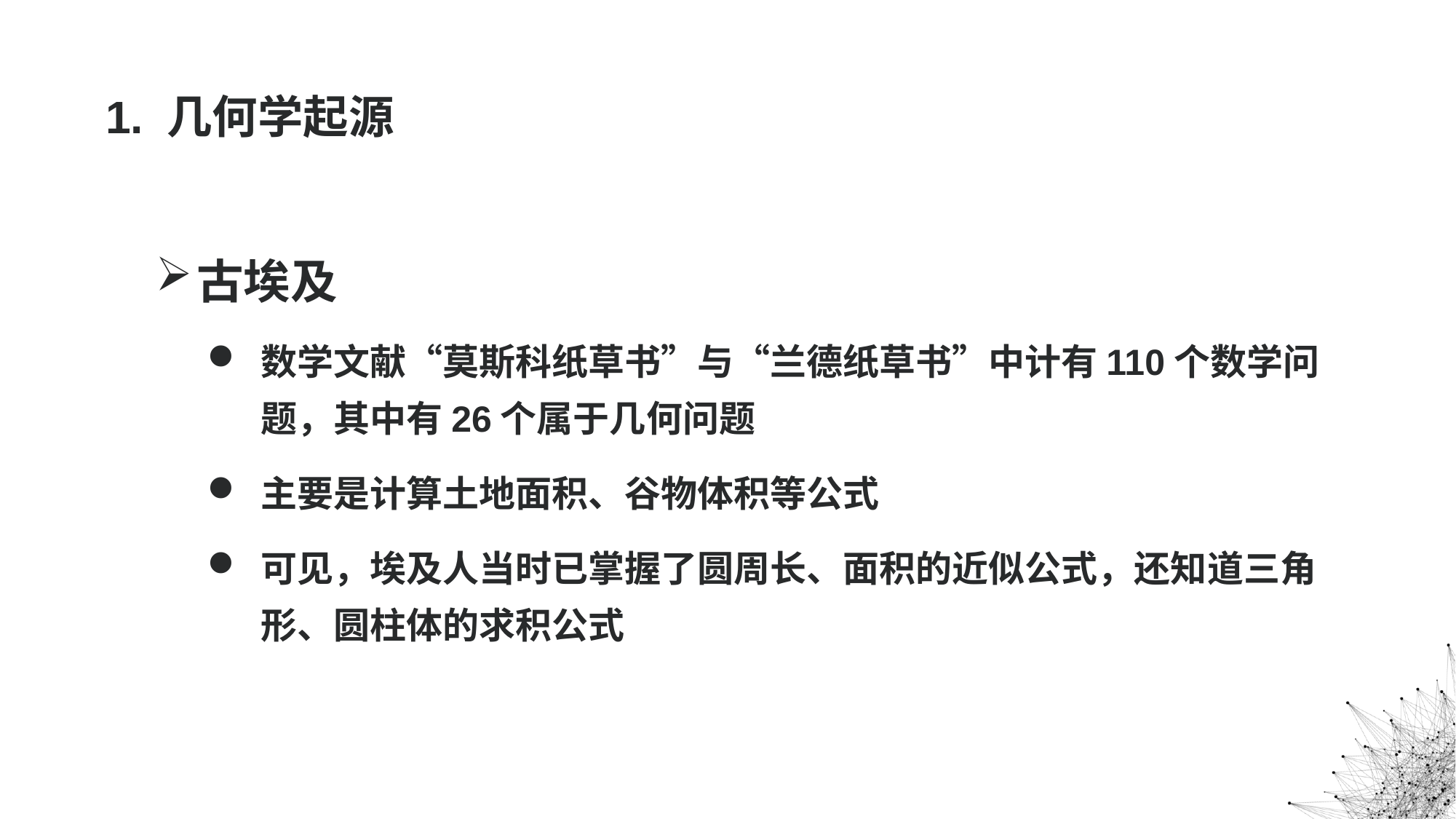

# 1. 几何学起源
古埃及
数学文献“莫斯科纸草书”与“兰德纸草书”中计有110个数学问题，其中有26个属于几何问题
主要是计算土地面积、谷物体积等公式
可见，埃及人当时已掌握了圆周长、面积的近似公式，还知道三角形、圆柱体的求积公式